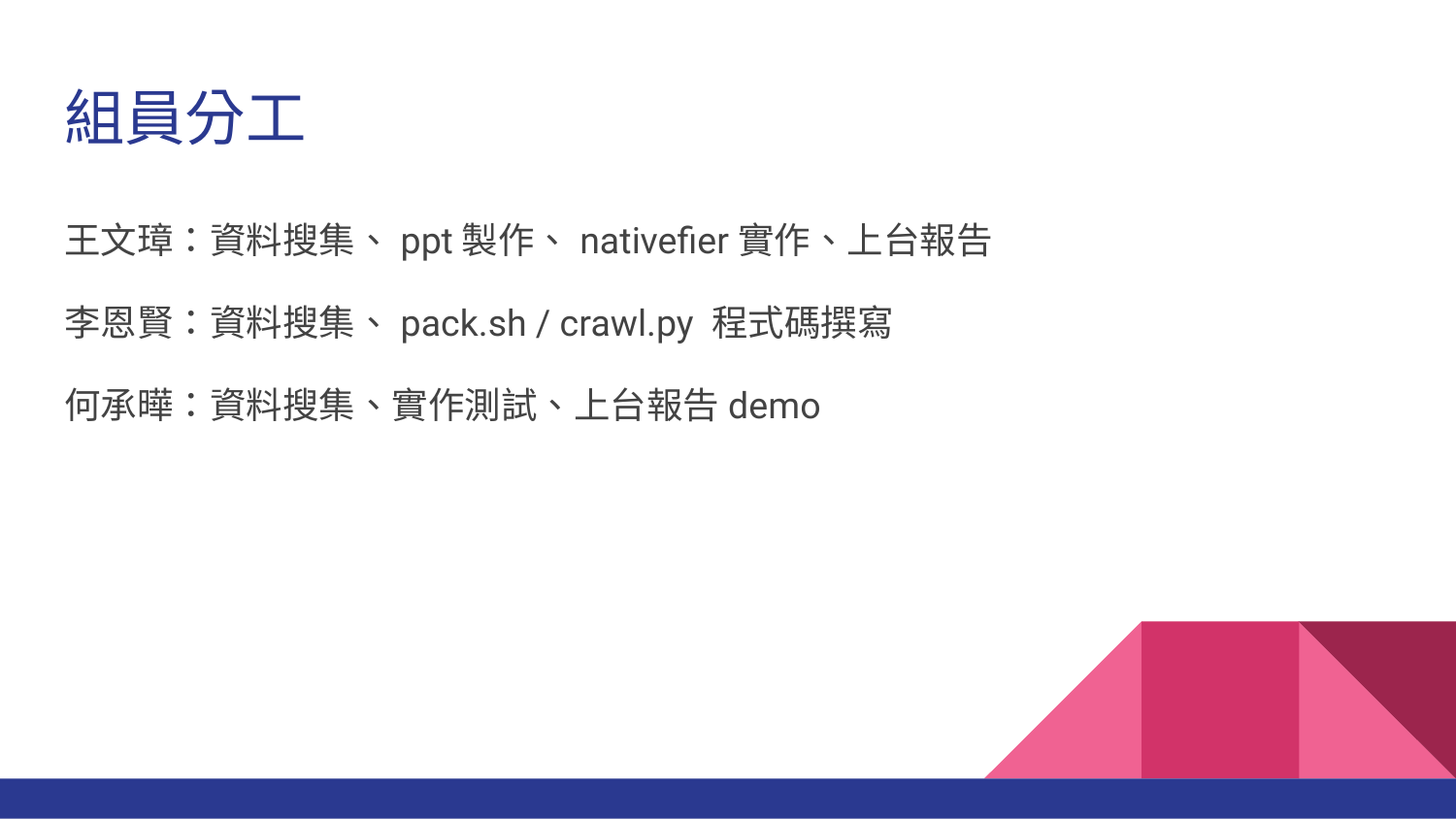

# 組員分工
王文璋：資料搜集、ppt製作、nativefier實作、上台報告
李恩賢：資料搜集、pack.sh / crawl.py 程式碼撰寫
何承曄：資料搜集、實作測試、上台報告demo